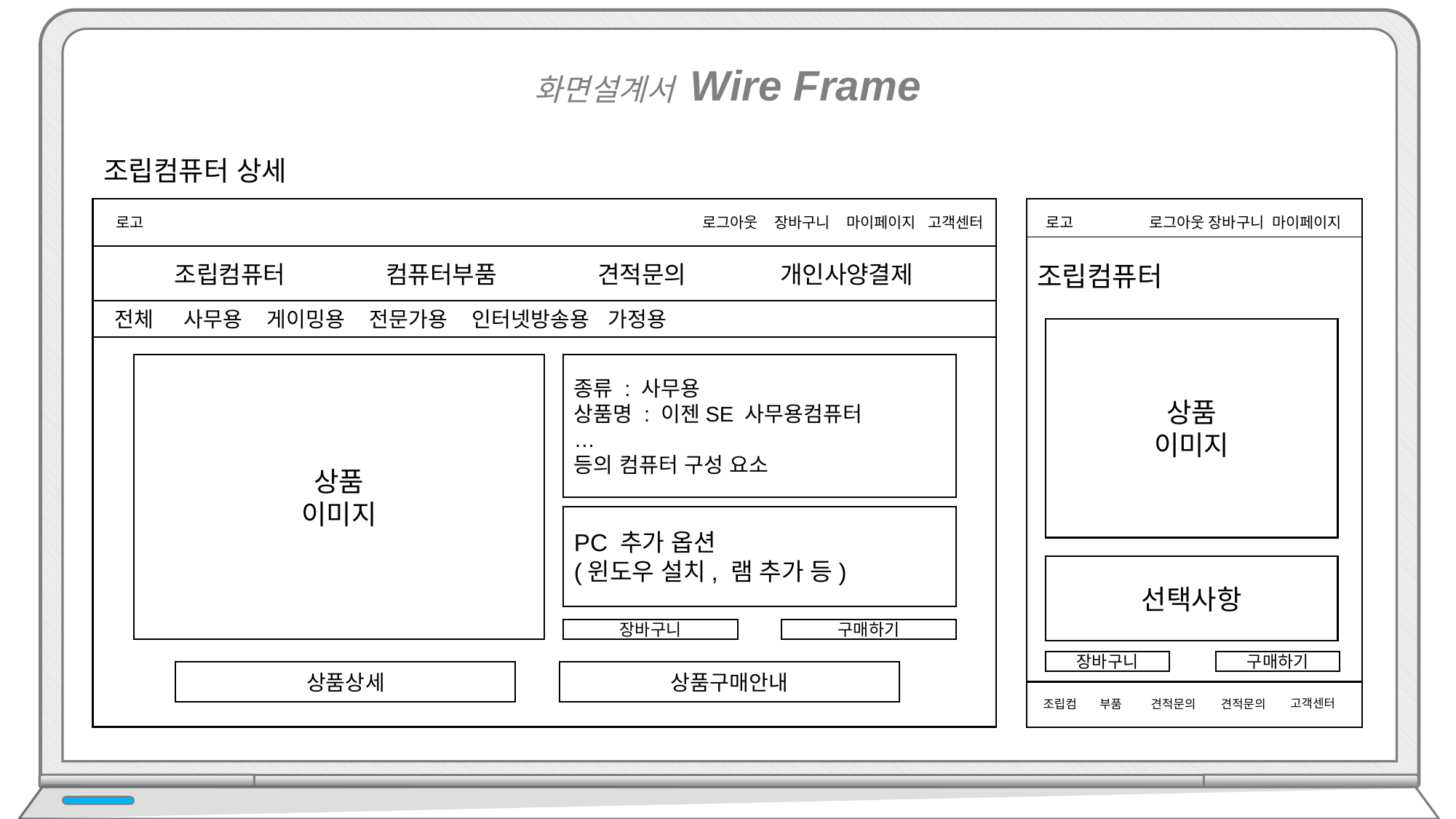

화면설계서 Wire Frame
조립컴퓨터 상세

로그아웃    장바구니    마이페이지   고객센터
로고
로그아웃 장바구니  마이페이지
로고
조립컴퓨터
조립컴퓨터               컴퓨터부품               견적문의              개인사양결제
 전체     사무용    게이밍용    전문가용    인터넷방송용   가정용
상품
이미지
종류 : 사무용
상품명 : 이젠SE 사무용컴퓨터
…
등의 컴퓨터 구성 요소
상품
이미지
PC 추가 옵션
(윈도우 설치, 램 추가 등)
선택사항
장바구니
구매하기
장바구니
구매하기
상품상세
상품구매안내
상품상세

고객센터
견적문의
견적문의
조립컴
부품